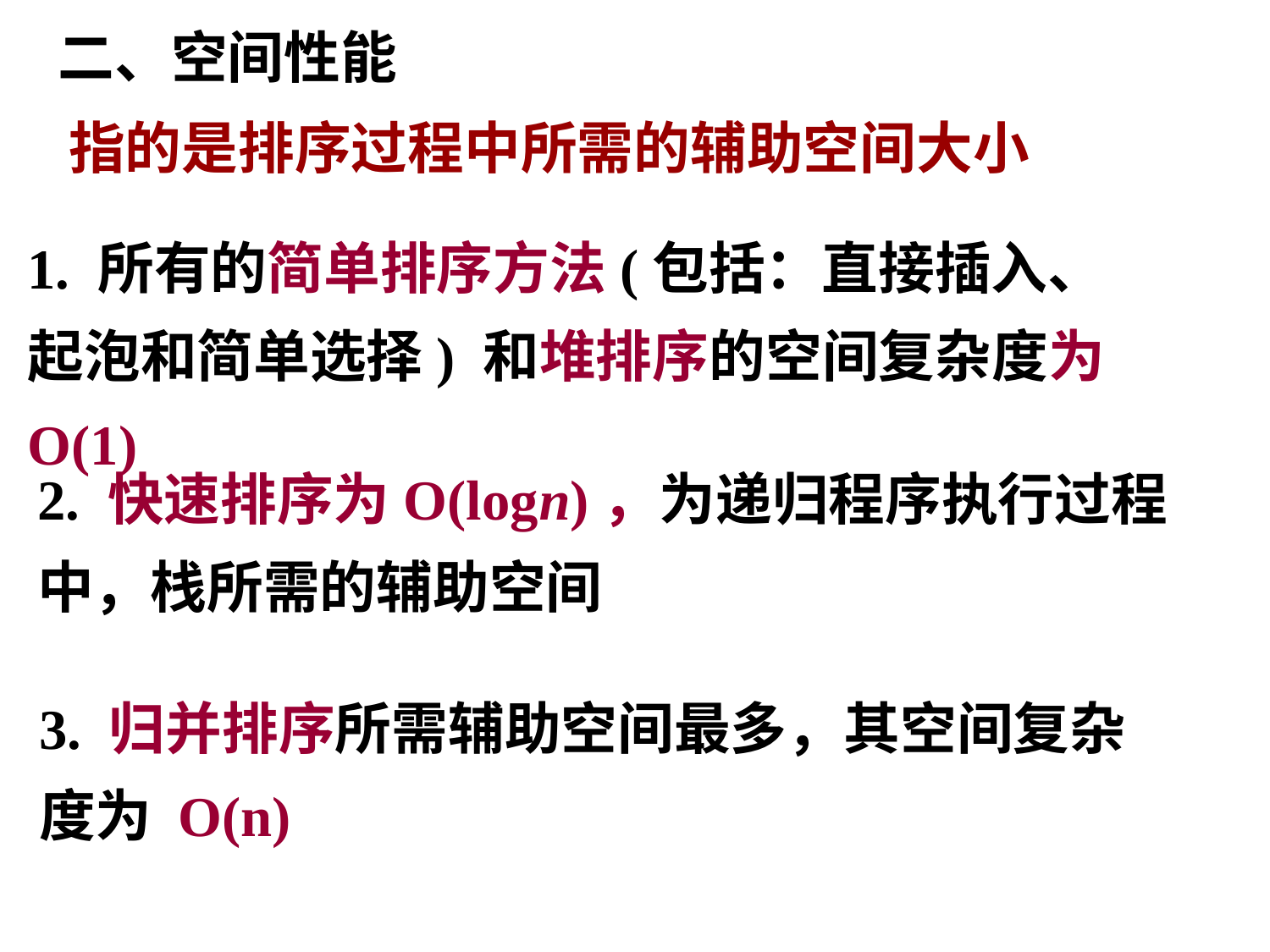

二、空间性能
指的是排序过程中所需的辅助空间大小
1. 所有的简单排序方法(包括：直接插入、
起泡和简单选择) 和堆排序的空间复杂度为O(1)
2. 快速排序为O(logn)，为递归程序执行过程中，栈所需的辅助空间
3. 归并排序所需辅助空间最多，其空间复杂度为 O(n)